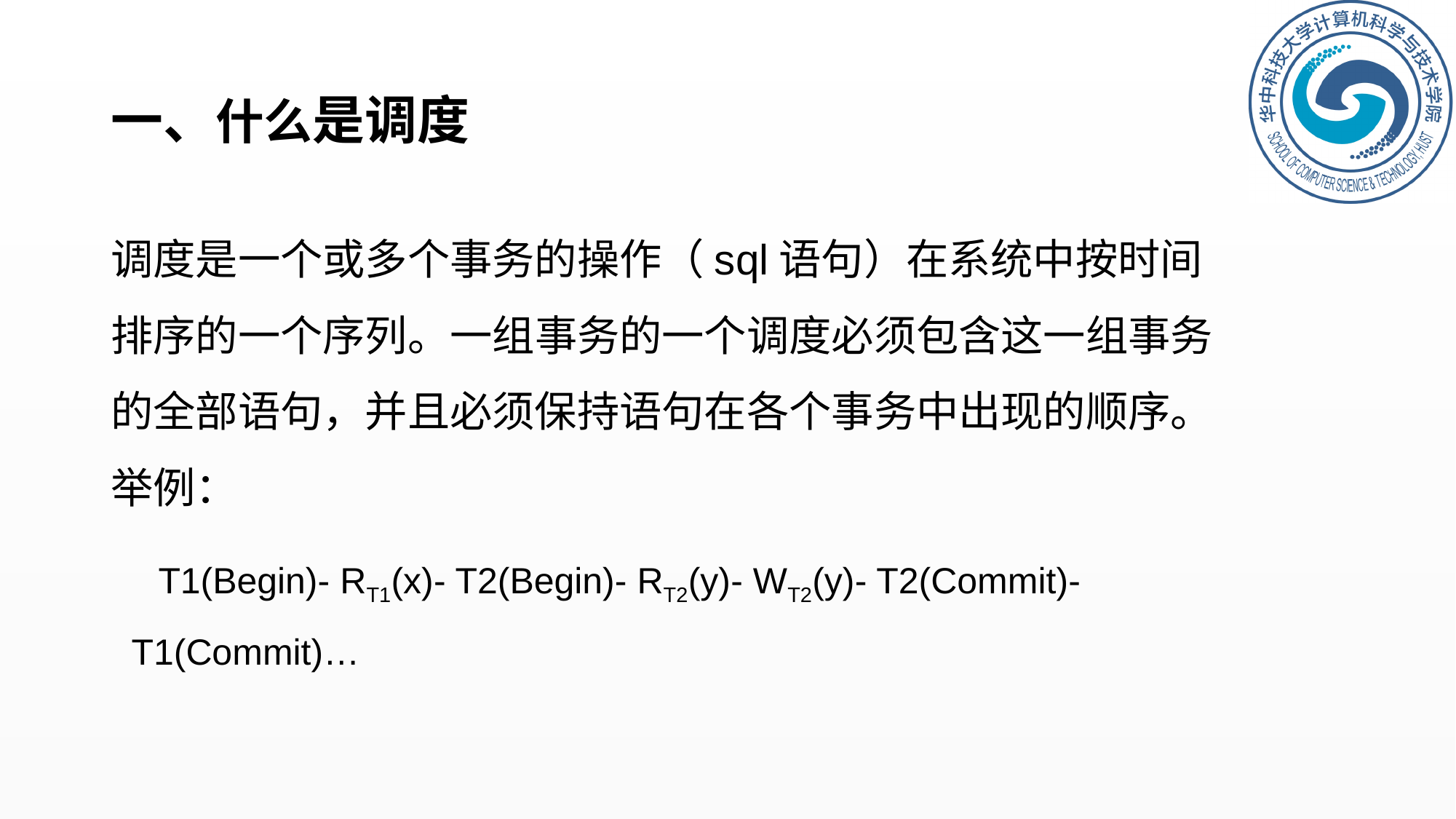

# 一、什么是调度
调度是一个或多个事务的操作（sql语句）在系统中按时间排序的一个序列。一组事务的一个调度必须包含这一组事务的全部语句，并且必须保持语句在各个事务中出现的顺序。举例：
    T1(Begin)- RT1(x)- T2(Begin)- RT2(y)- WT2(y)- T2(Commit)- T1(Commit)…